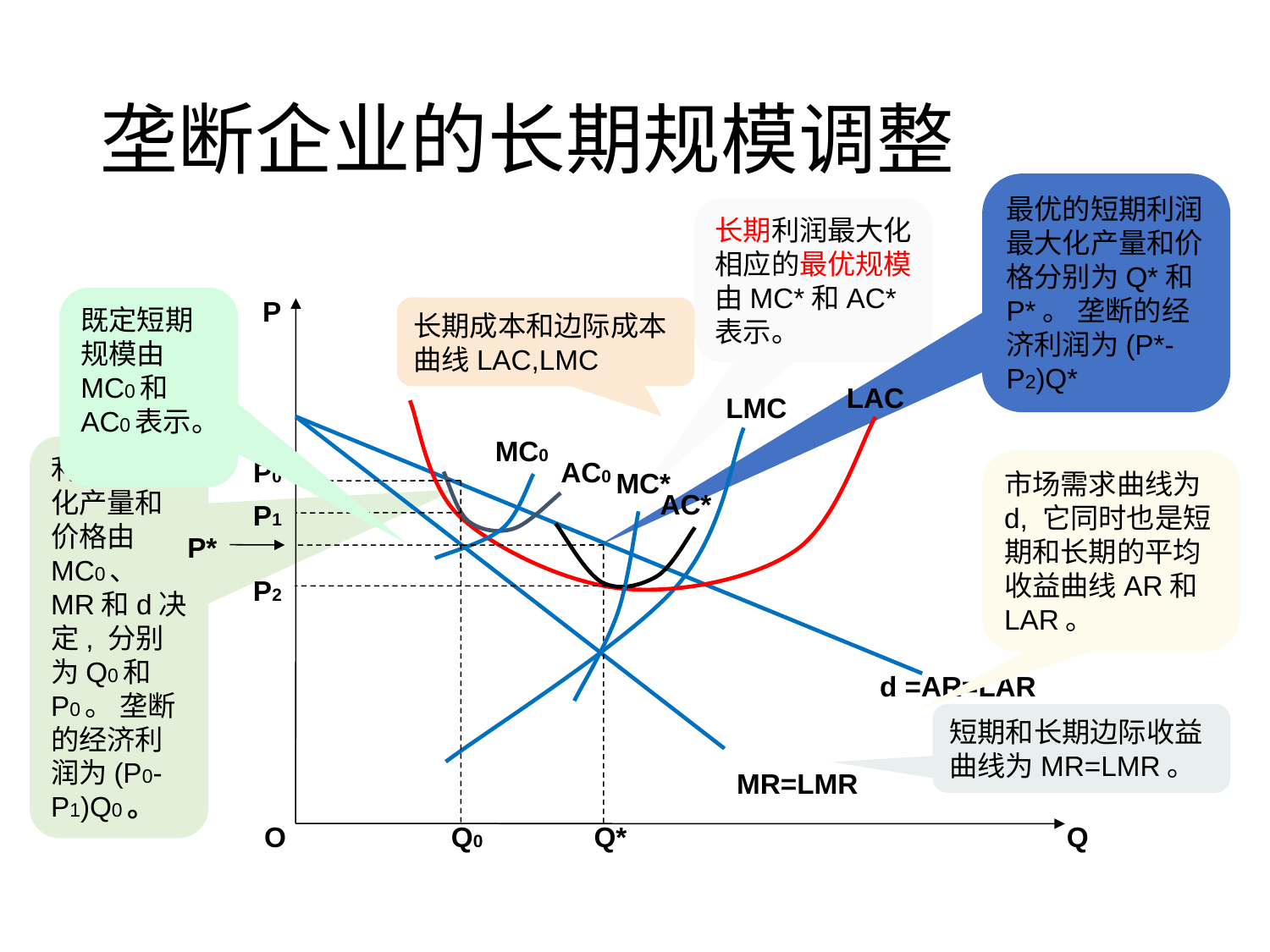

# 垄断企业的长期规模调整
最优的短期利润最大化产量和价格分别为Q*和P*。 垄断的经济利润为(P*-P2)Q*
长期利润最大化相应的最优规模由MC*和AC*表示。

既定短期规模由MC0和AC0表示。
P
长期成本和边际成本曲线LAC,LMC

LAC

LMC

MC0
利润最大化产量和价格由MC0、 MR和d决定, 分别为Q0和P0。 垄断的经济利润为(P0-P1)Q0。
P0
AC0
市场需求曲线为d, 它同时也是短期和长期的平均收益曲线AR和LAR。

MC*

AC*
P1

P*

P2

d =AR=LAR
短期和长期边际收益曲线为MR=LMR。
MR=LMR
O
Q0
Q*
Q